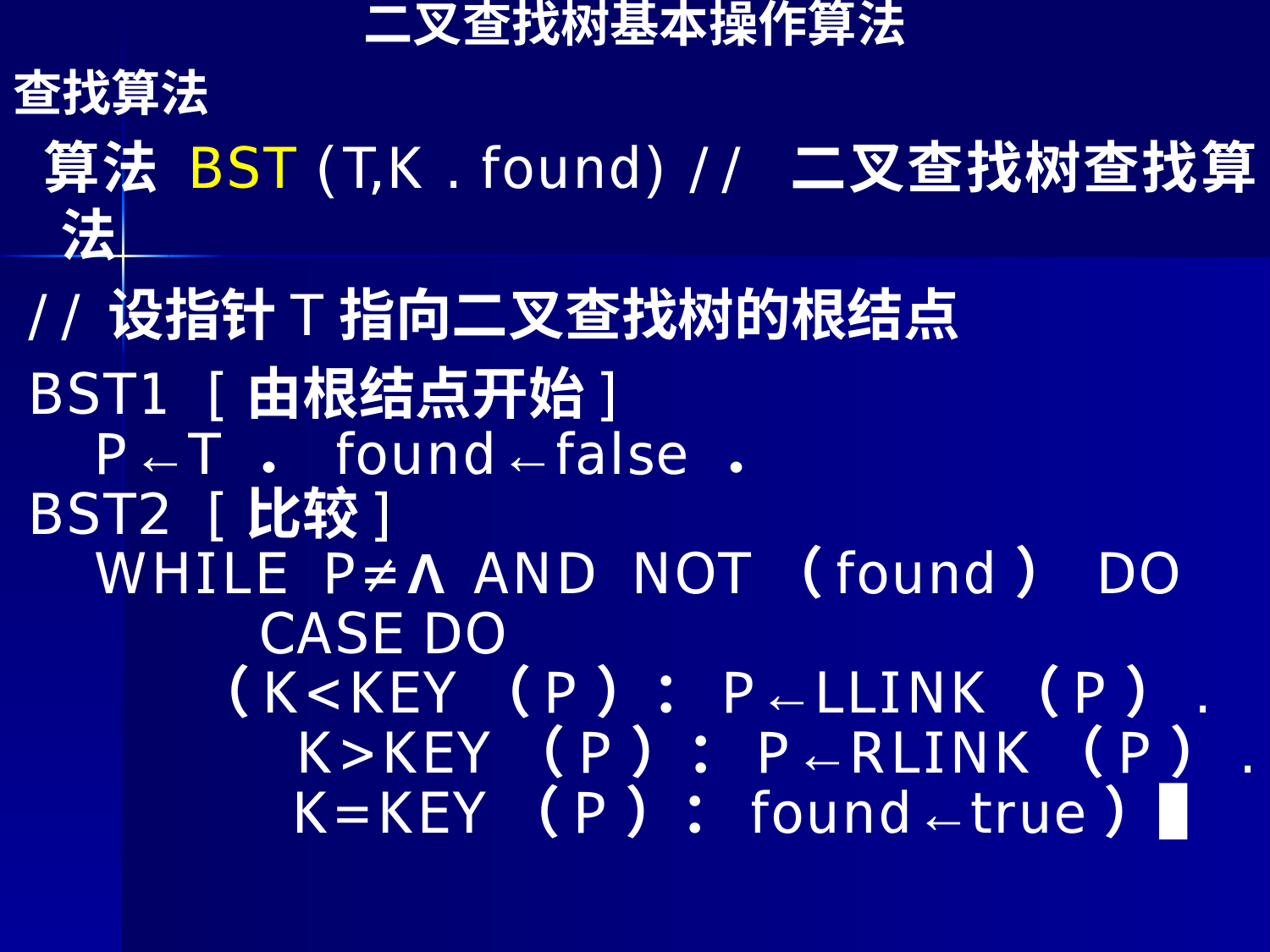

二叉查找树基本操作算法
查找算法
 算法 BST (T,K . found) // 二叉查找树查找算法
 //设指针T指向二叉查找树的根结点
 BST1  [由根结点开始]
     P←T ． found←false ．
 BST2  [比较]
     WHILE  P≠Λ  AND  NOT（found） DO
               CASE DO
             （K<KEY（P）：P←LLINK（P）.
                 K>KEY（P）：P←RLINK（P）.
                 K=KEY（P）：found←true）▌